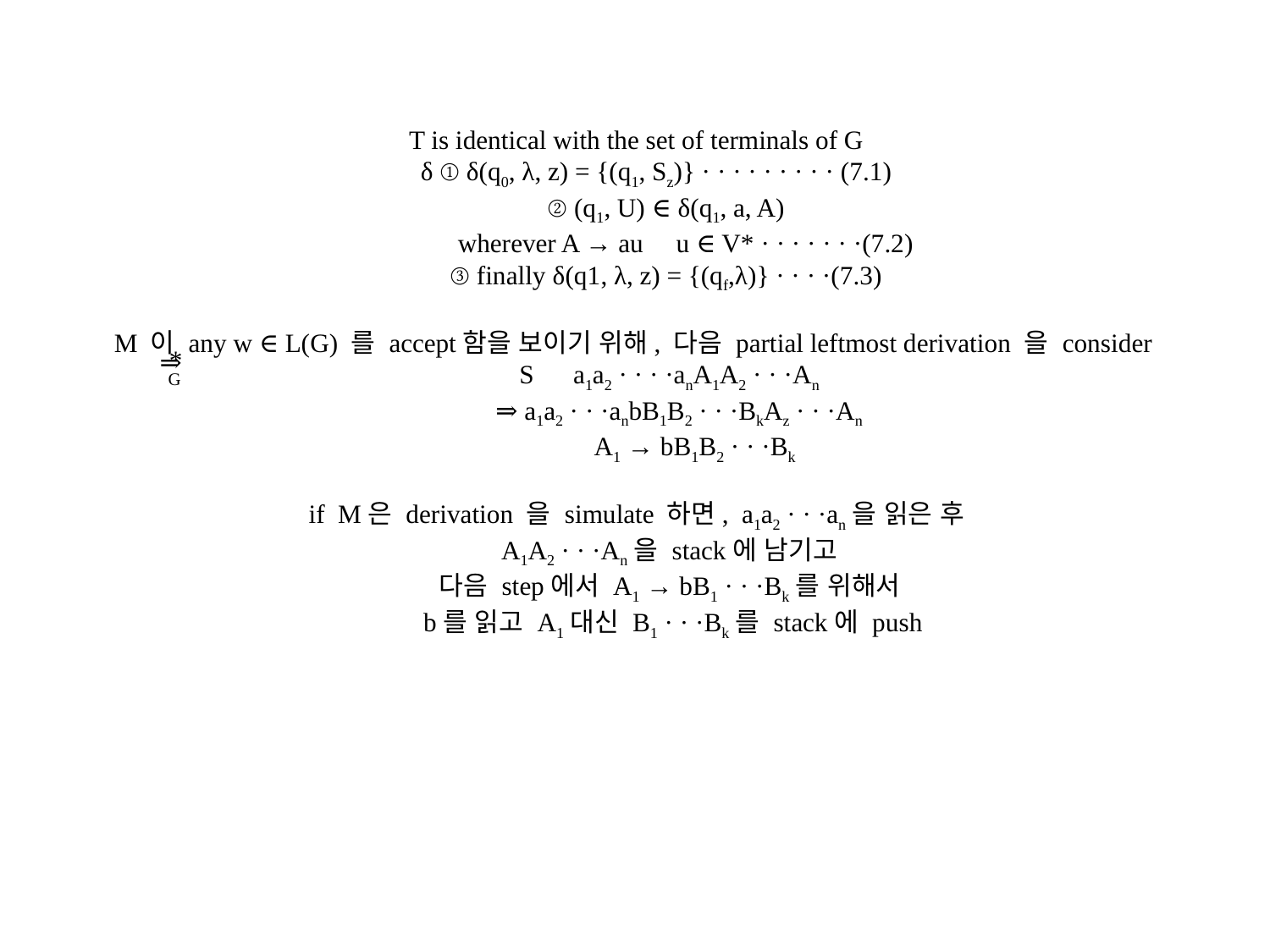

# T is identical with the set of terminals of G δ ① δ(q0, λ, z) = {(q1, Sz)} · · · · · · · · · (7.1) ② (q1, U) ∈ δ(q1, a, A) wherever A → au     u ∈ V* · · · · · · ·(7.2) ③ finally δ(q1, λ, z) = {(qf,λ)} · · · ·(7.3) M 이 any w ∈ L(G) 를 accept함을 보이기 위해, 다음 partial leftmost derivation 을 consider S      a1a2 · · · ·anA1A2 · · ·An ⇒ a1a2 · · ·anbB1B2 · · ·BkAz · · ·An A1 → bB1B2 · · ·Bk if  M은 derivation 을 simulate 하면,  a1a2 · · ·an을 읽은 후 A1A2 · · ·An을 stack에 남기고 다음 step에서 A1 → bB1 · · ·Bk를 위해서 b를 읽고 A1대신 B1 · · ·Bk를 stack에 push
*
⇒
G